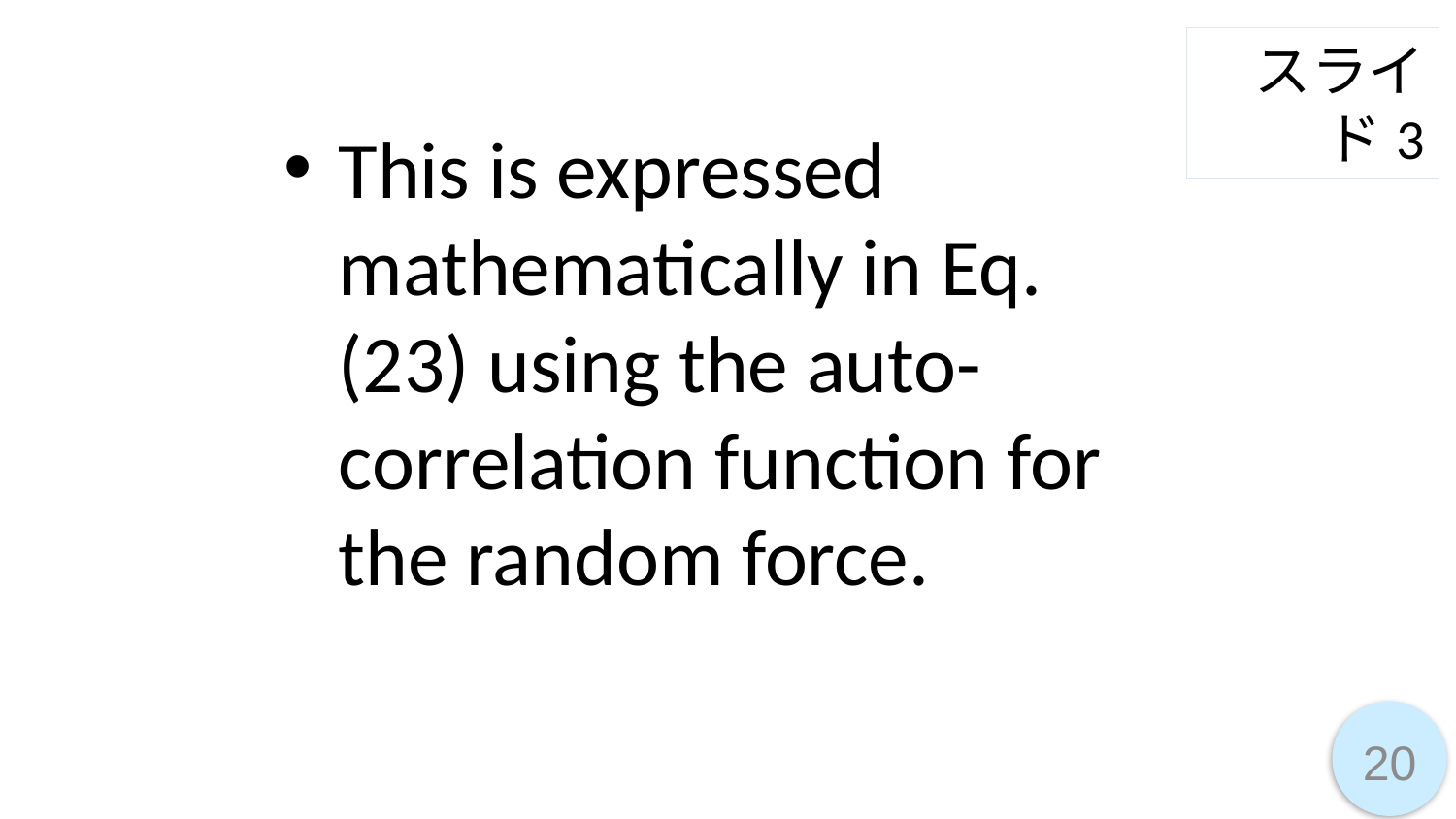

スライド3
This is expressed mathematically in Eq.(23) using the auto-correlation function for the random force.
20